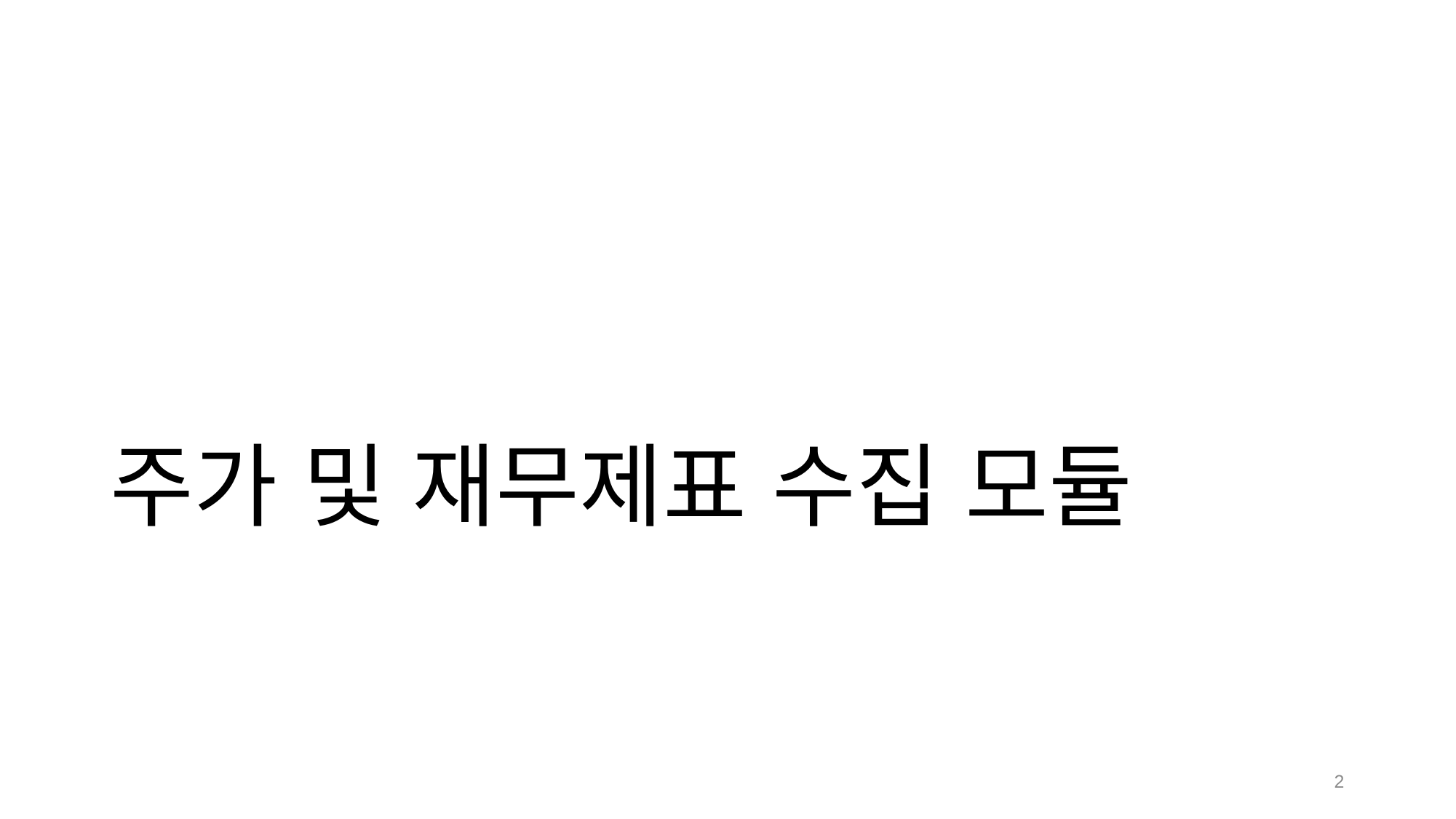

# 주가 및 재무제표 수집 모듈

2